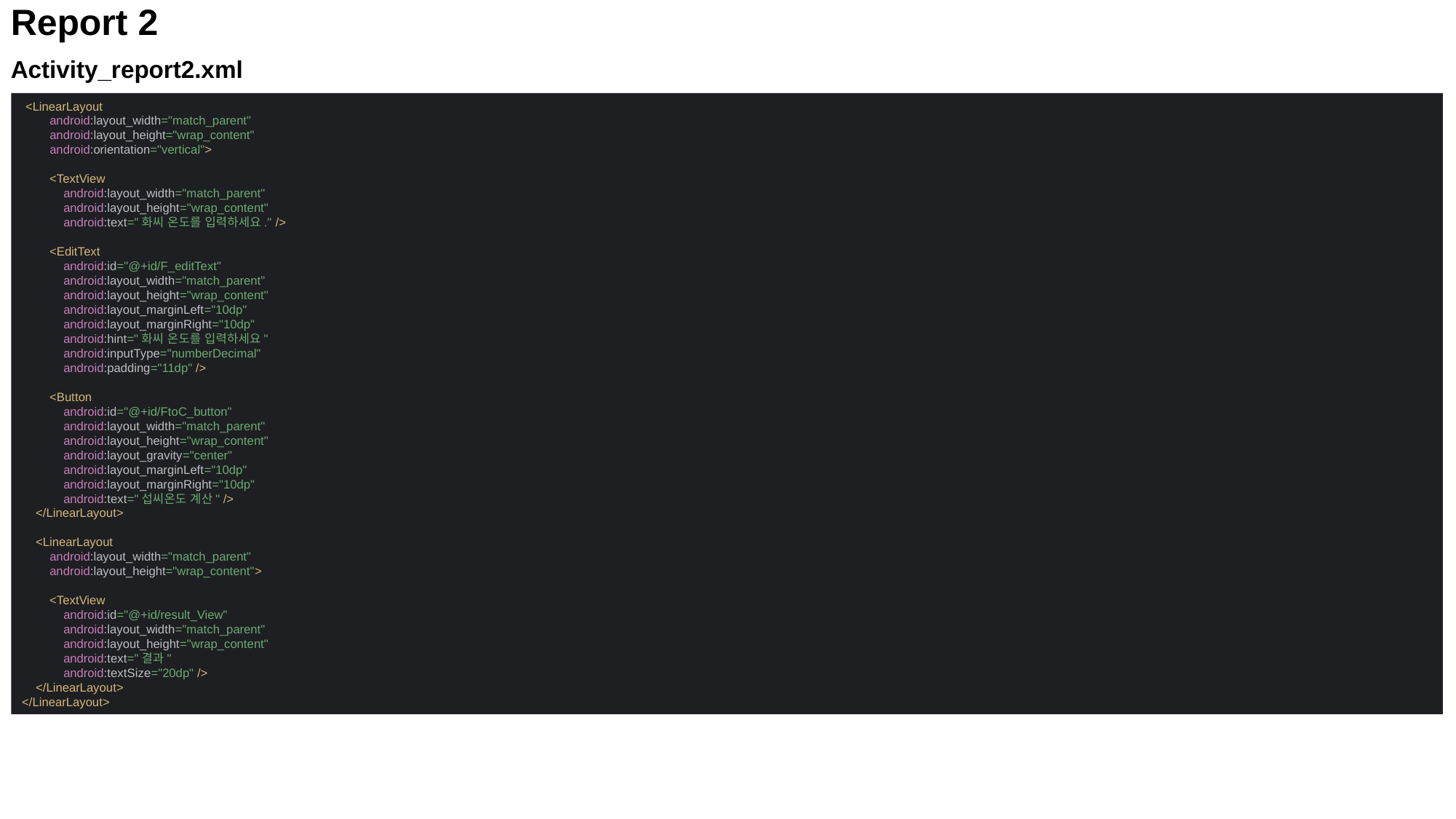

Report 2
Activity_report2.xml
 <LinearLayout
        android:layout_width="match_parent"
        android:layout_height="wrap_content"
        android:orientation="vertical">
        <TextView
            android:layout_width="match_parent"
            android:layout_height="wrap_content"
            android:text="화씨 온도를 입력하세요." />
        <EditText
            android:id="@+id/F_editText"
            android:layout_width="match_parent"
            android:layout_height="wrap_content"
            android:layout_marginLeft="10dp"
            android:layout_marginRight="10dp"
            android:hint="화씨 온도를 입력하세요"
            android:inputType="numberDecimal"
            android:padding="11dp" />
        <Button
            android:id="@+id/FtoC_button"
            android:layout_width="match_parent"
            android:layout_height="wrap_content"
            android:layout_gravity="center"
            android:layout_marginLeft="10dp"
            android:layout_marginRight="10dp"
            android:text="섭씨온도 계산" />
    </LinearLayout>
    <LinearLayout
        android:layout_width="match_parent"
        android:layout_height="wrap_content">
        <TextView
            android:id="@+id/result_View"
            android:layout_width="match_parent"
            android:layout_height="wrap_content"
            android:text="결과"
            android:textSize="20dp" />
    </LinearLayout>
</LinearLayout>